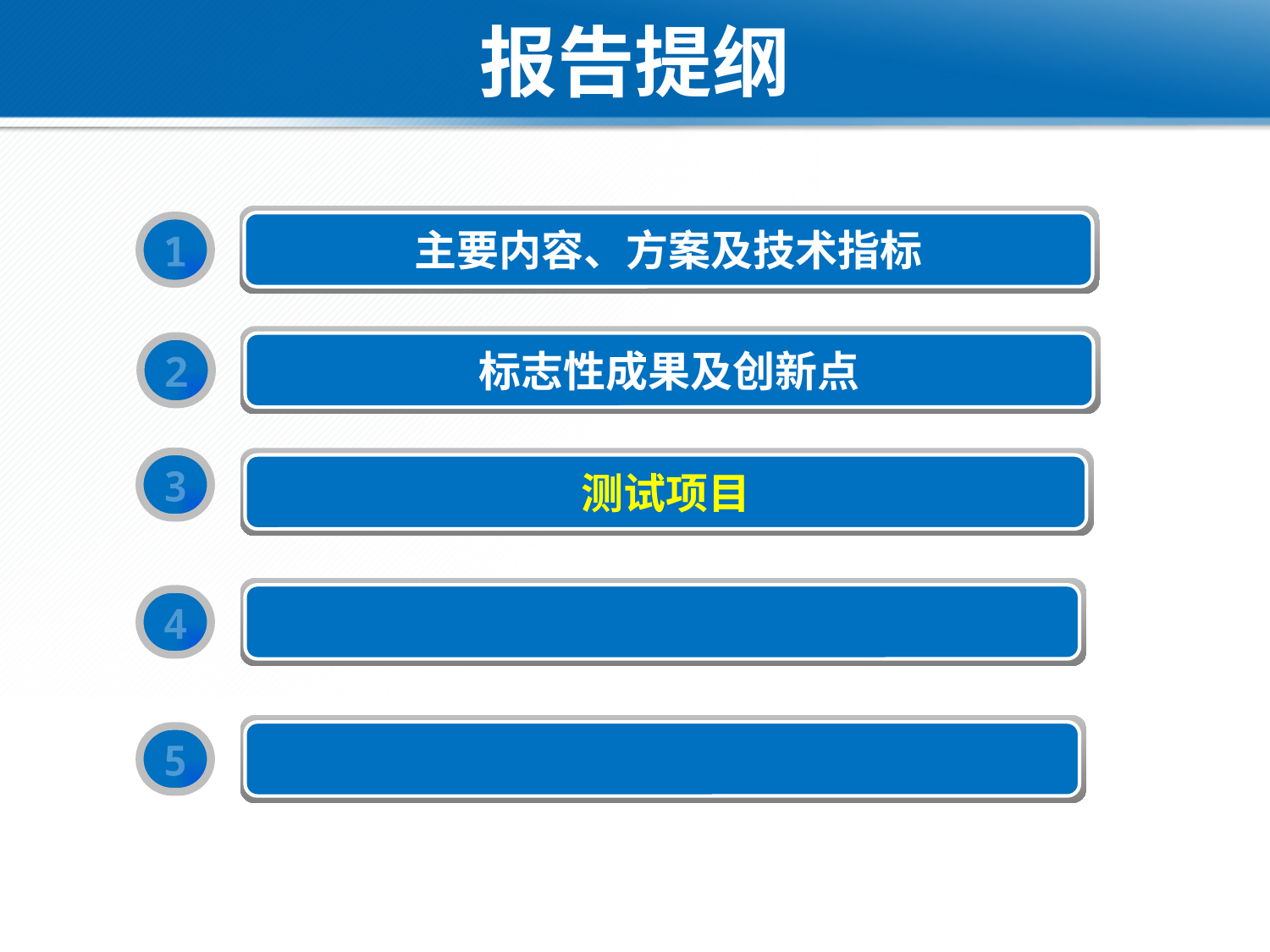

报告提纲

主要内容、方案及技术指标
1

标志性成果及创新点
2

测试项目
3

4
协同创新中心机制体制改革措施

5
协同创新中心机制体制改革措施